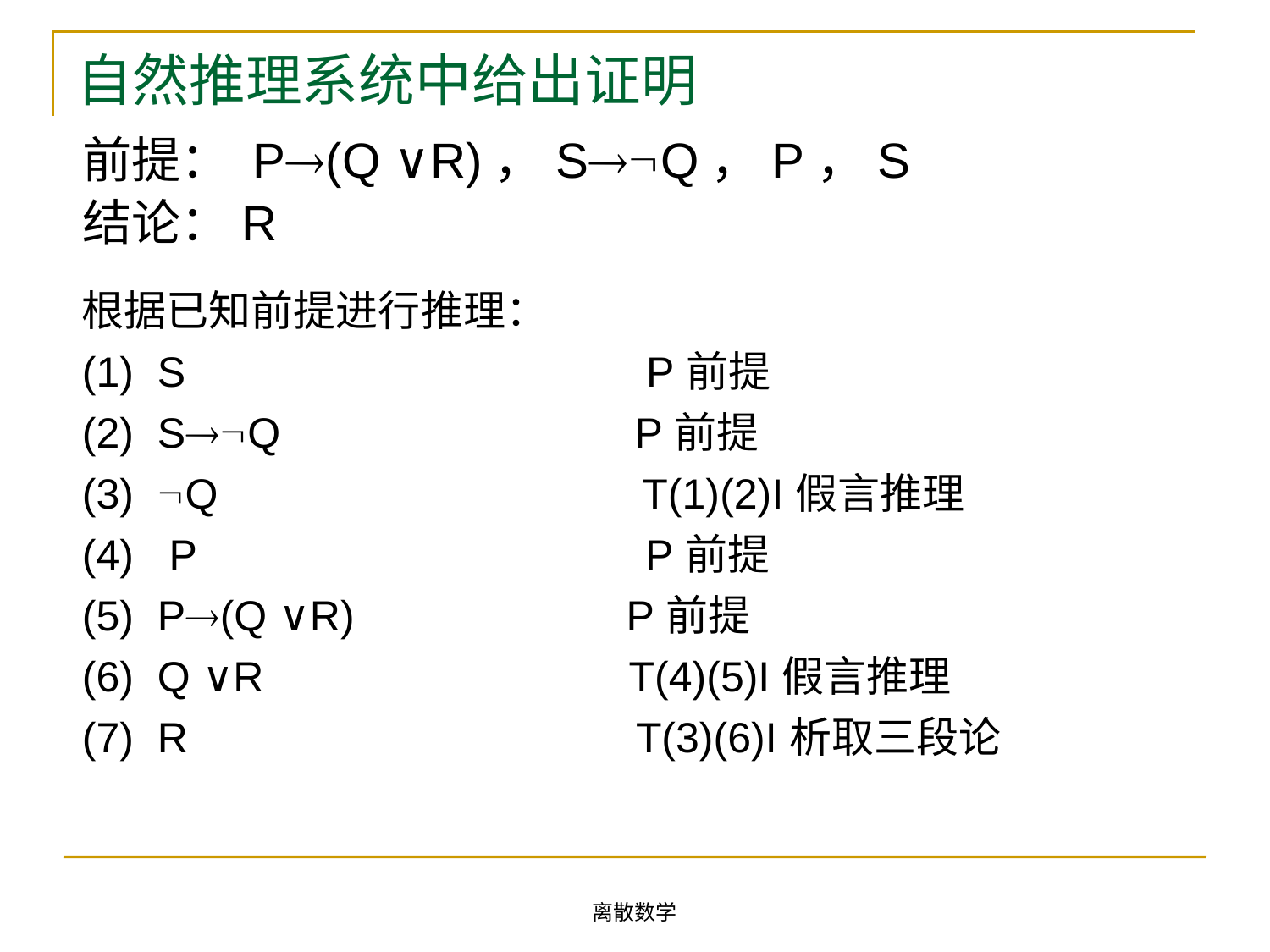

# 自然推理系统中给出证明
前提： P→(Q ∨R)，S→¬Q，P，S
结论：R
根据已知前提进行推理：
(1)  S                                       P前提
(2)  S→¬Q                              P前提
(3)  ¬Q                                    T(1)(2)I假言推理
(4)   P                                      P前提
(5)  P→(Q ∨R)                       P前提
(6)  Q ∨R                               T(4)(5)I假言推理
(7)  R                                      T(3)(6)I析取三段论

32
离散数学